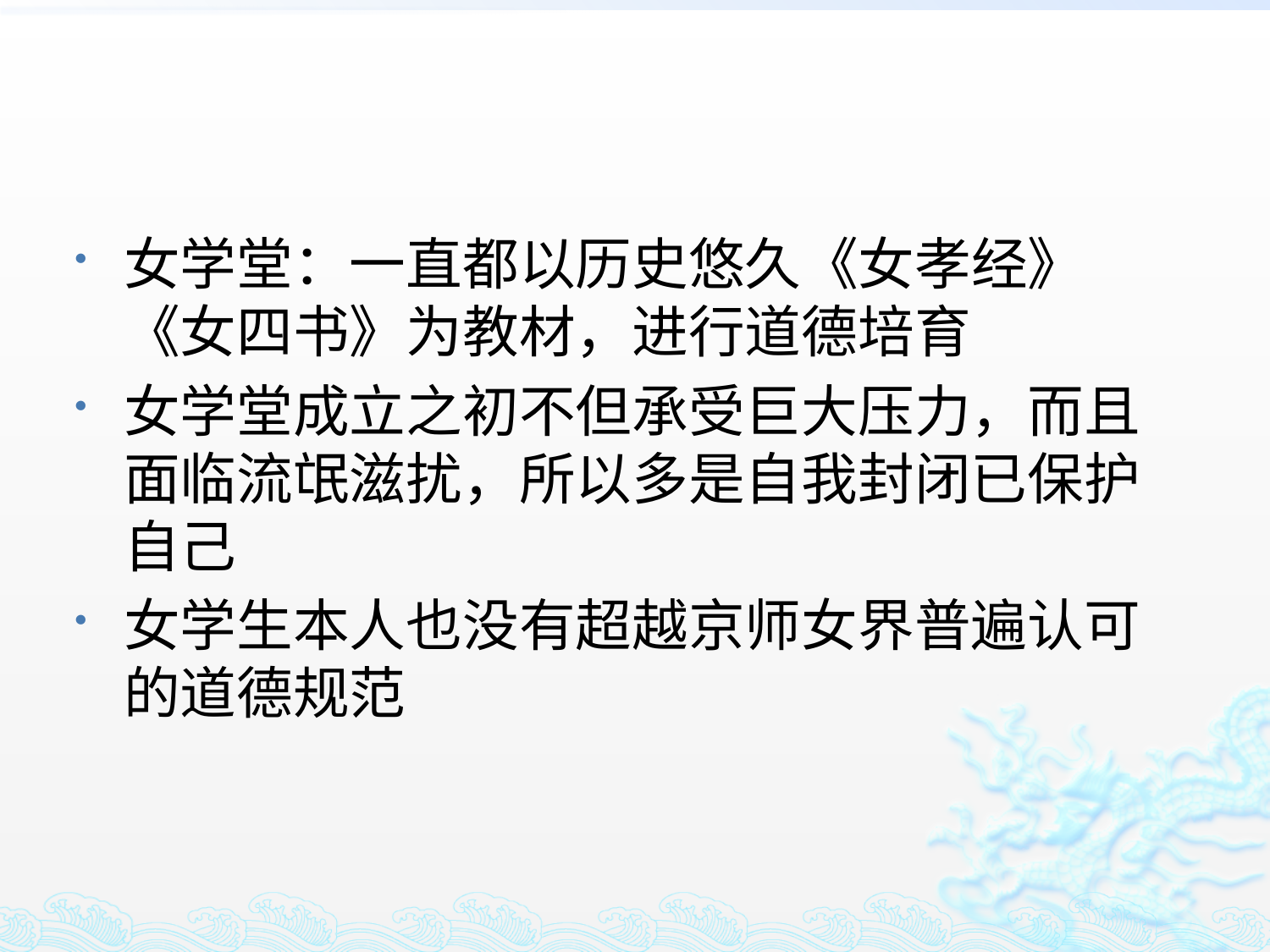

#
女学堂：一直都以历史悠久《女孝经》《女四书》为教材，进行道德培育
女学堂成立之初不但承受巨大压力，而且面临流氓滋扰，所以多是自我封闭已保护自己
女学生本人也没有超越京师女界普遍认可的道德规范